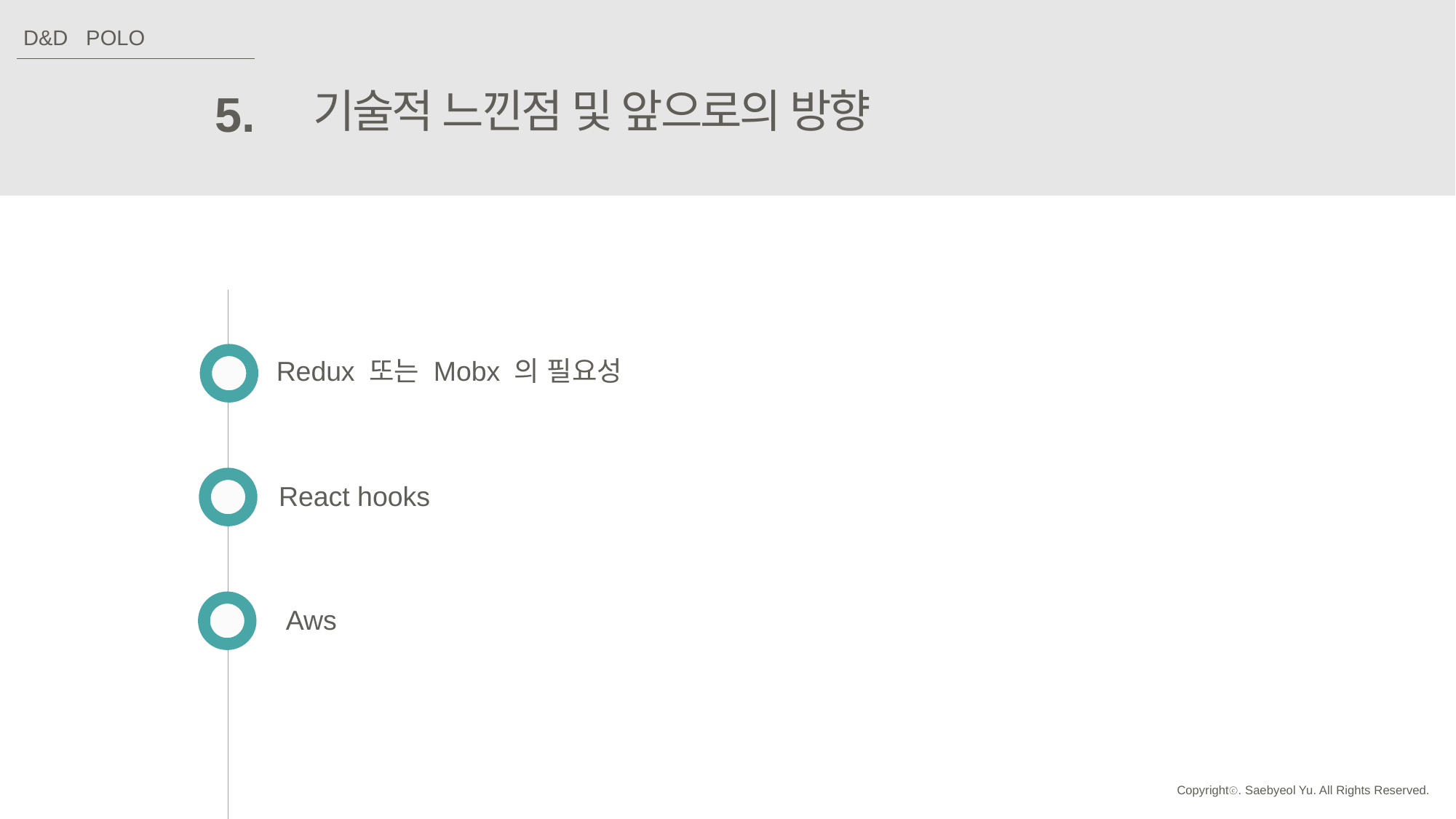

D&D   POLO
기술적 느낀점 및 앞으로의 방향
5.

Redux 또는 Mobx 의 필요성
React hooks
Aws